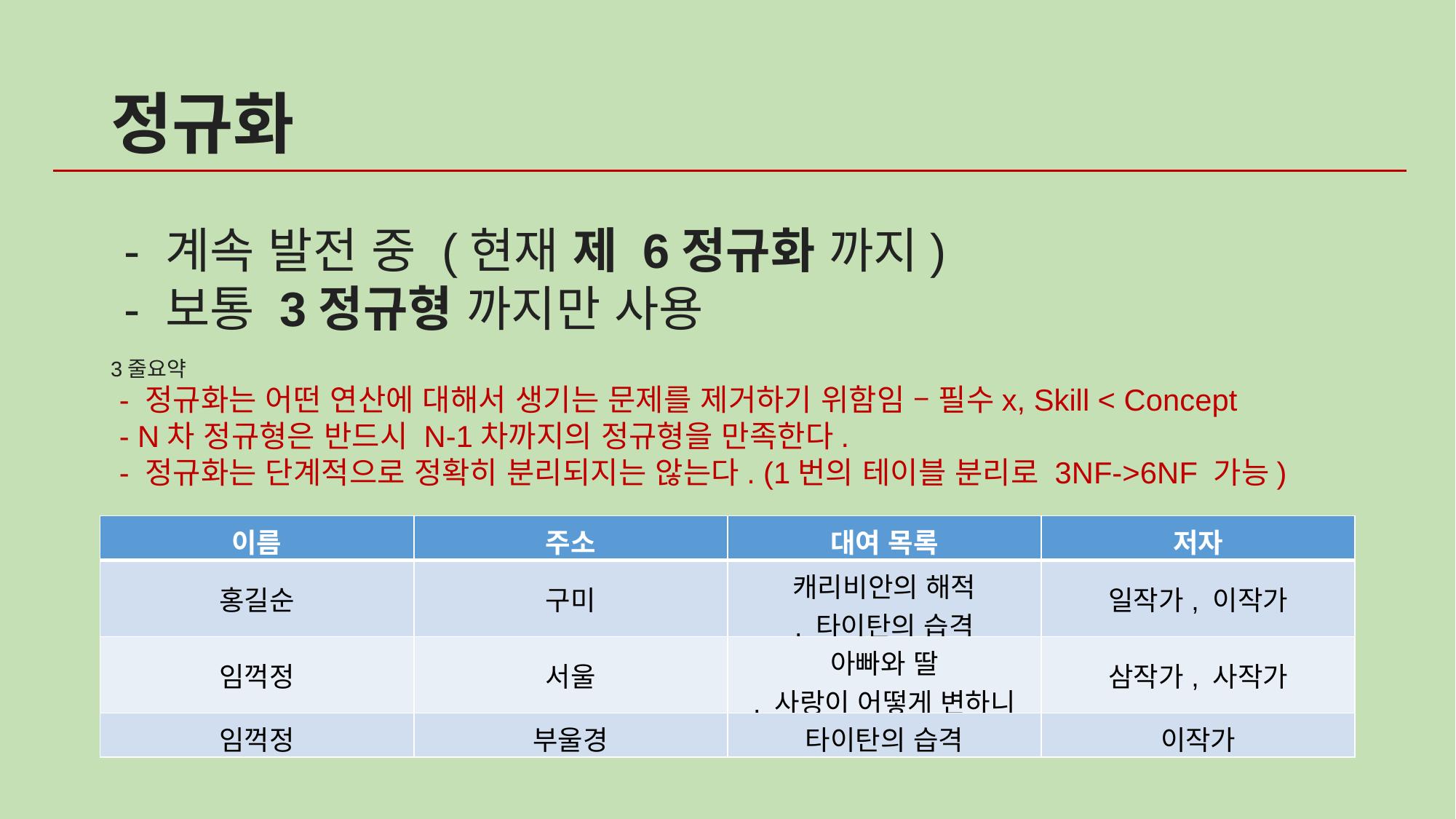

정규화

 - 계속 발전 중 (현재 제 6정규화 까지)
 - 보통 3정규형 까지만 사용

3줄요약
 - 정규화는 어떤 연산에 대해서 생기는 문제를 제거하기 위함임 – 필수x, Skill < Concept
 - N차 정규형은 반드시 N-1차까지의 정규형을 만족한다.
 - 정규화는 단계적으로 정확히 분리되지는 않는다. (1번의 테이블 분리로 3NF->6NF 가능)
| 이름 | 주소 | 대여 목록 | 저자 |
| --- | --- | --- | --- |
| 홍길순 | 구미 | 캐리비안의 해적 , 타이탄의 습격 | 일작가, 이작가 |
| 임꺽정 | 서울 | 아빠와 딸 , 사랑이 어떻게 변하니 | 삼작가, 사작가 |
| 임꺽정 | 부울경 | 타이탄의 습격 | 이작가 |